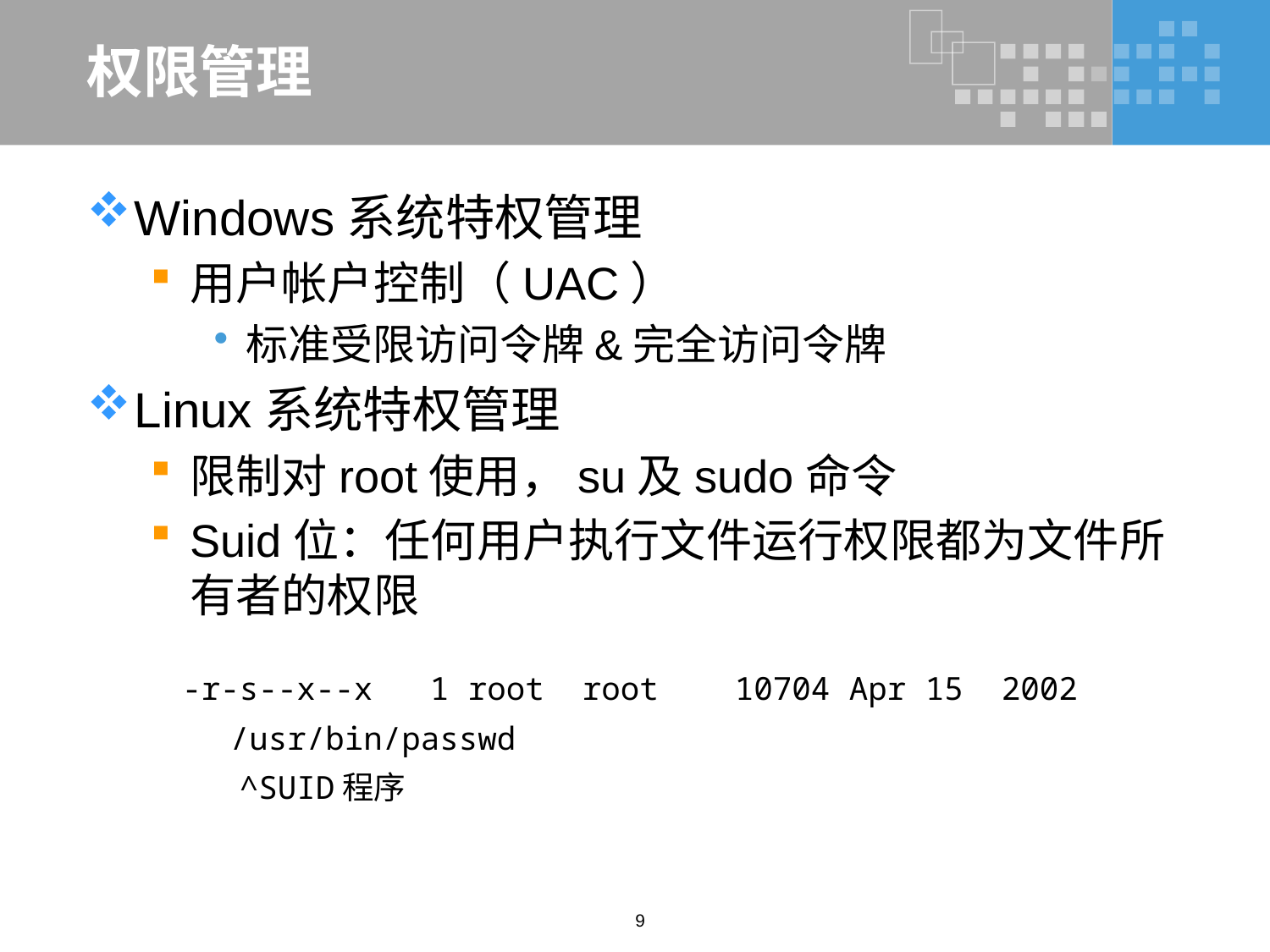

# 权限管理
Windows系统特权管理
用户帐户控制（UAC）
标准受限访问令牌&完全访问令牌
Linux系统特权管理
限制对root使用，su及sudo命令
Suid位：任何用户执行文件运行权限都为文件所有者的权限

-r-s--x--x   1 root  root    10704 Apr 15  2002 /usr/bin/passwd
   ^SUID程序
9